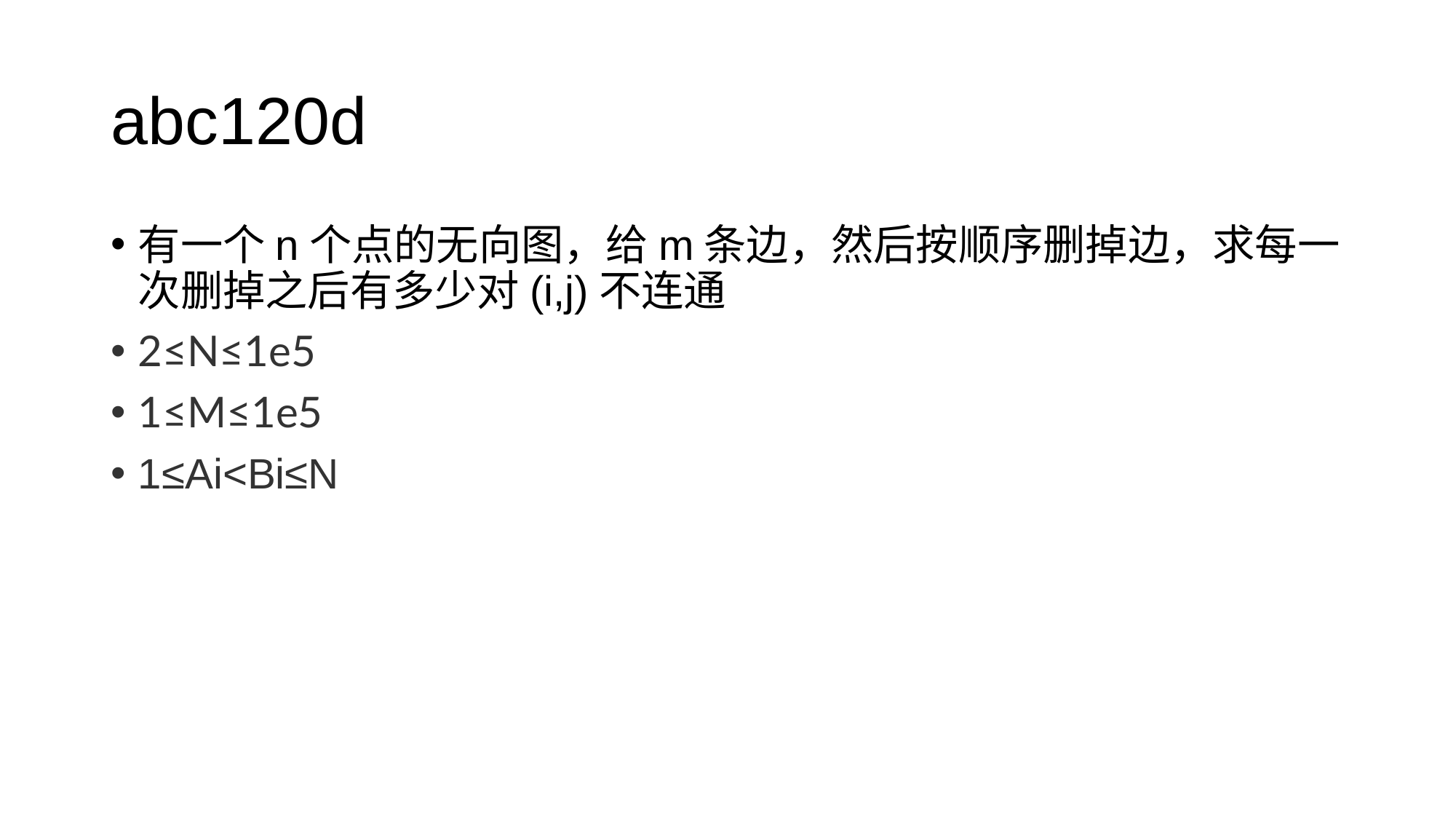

# abc120d
有一个n个点的无向图，给m条边，然后按顺序删掉边，求每一次删掉之后有多少对(i,j)不连通
2≤N≤1e5
1≤M≤1e5
1≤Ai<Bi≤N